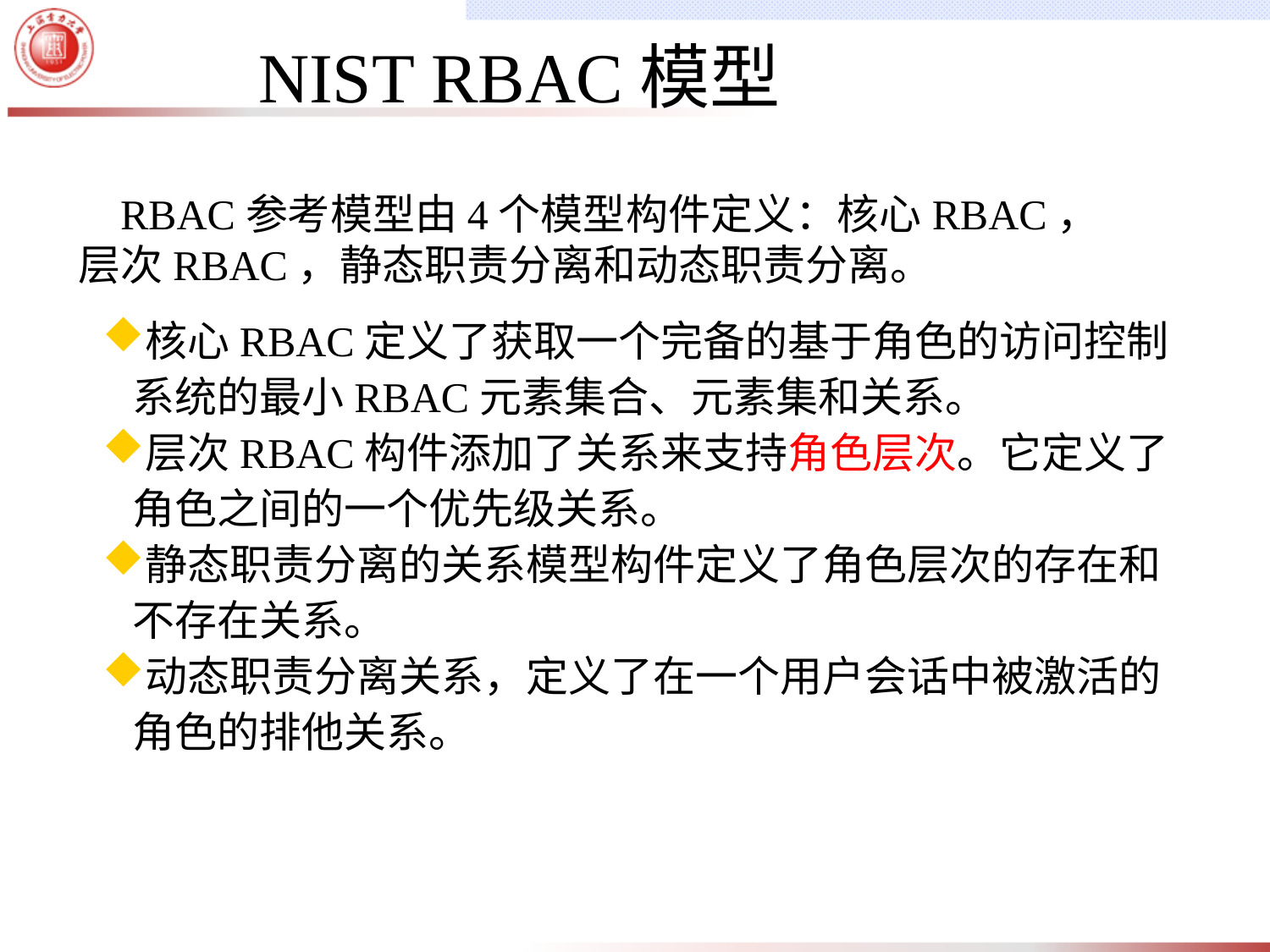

NIST RBAC模型
    RBAC参考模型由4个模型构件定义：核心RBAC，层次RBAC，静态职责分离和动态职责分离。
核心RBAC定义了获取一个完备的基于角色的访问控制系统的最小RBAC元素集合、元素集和关系。
层次RBAC构件添加了关系来支持角色层次。它定义了角色之间的一个优先级关系。
静态职责分离的关系模型构件定义了角色层次的存在和不存在关系。
动态职责分离关系，定义了在一个用户会话中被激活的角色的排他关系。